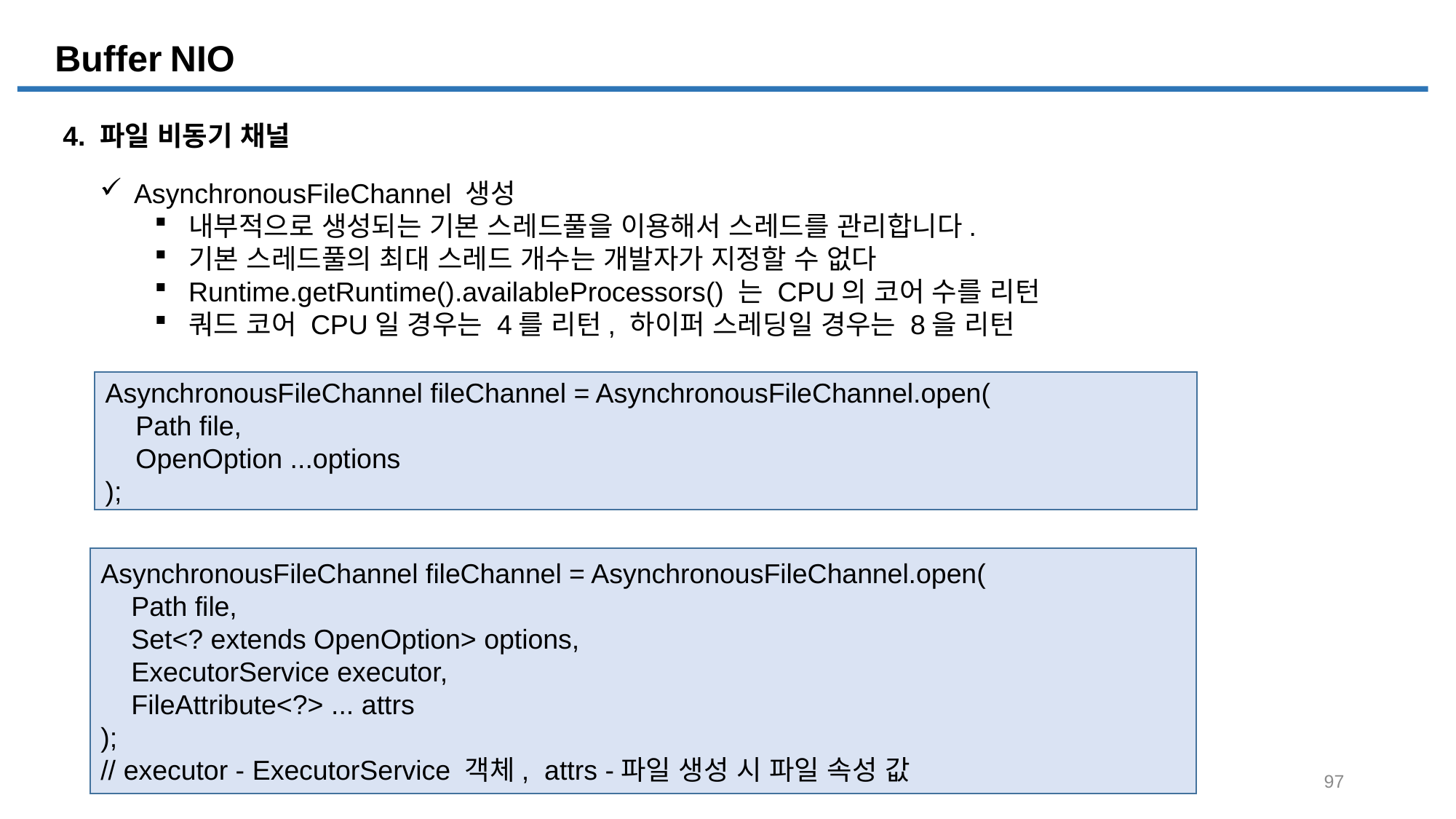

NIO

Buffer
4. 파일 비동기 채널
AsynchronousFileChannel 생성
내부적으로 생성되는 기본 스레드풀을 이용해서 스레드를 관리합니다.
기본 스레드풀의 최대 스레드 개수는 개발자가 지정할 수 없다
Runtime.getRuntime().availableProcessors() 는 CPU의 코어 수를 리턴
쿼드 코어 CPU일 경우는 4를 리턴, 하이퍼 스레딩일 경우는 8을 리턴
AsynchronousFileChannel fileChannel = AsynchronousFileChannel.open(
    Path file,
    OpenOption ...options
);
AsynchronousFileChannel fileChannel = AsynchronousFileChannel.open(
    Path file,
    Set<? extends OpenOption> options,
    ExecutorService executor,
    FileAttribute<?> ... attrs
);
// executor - ExecutorService 객체,  attrs -파일 생성 시 파일 속성 값
97